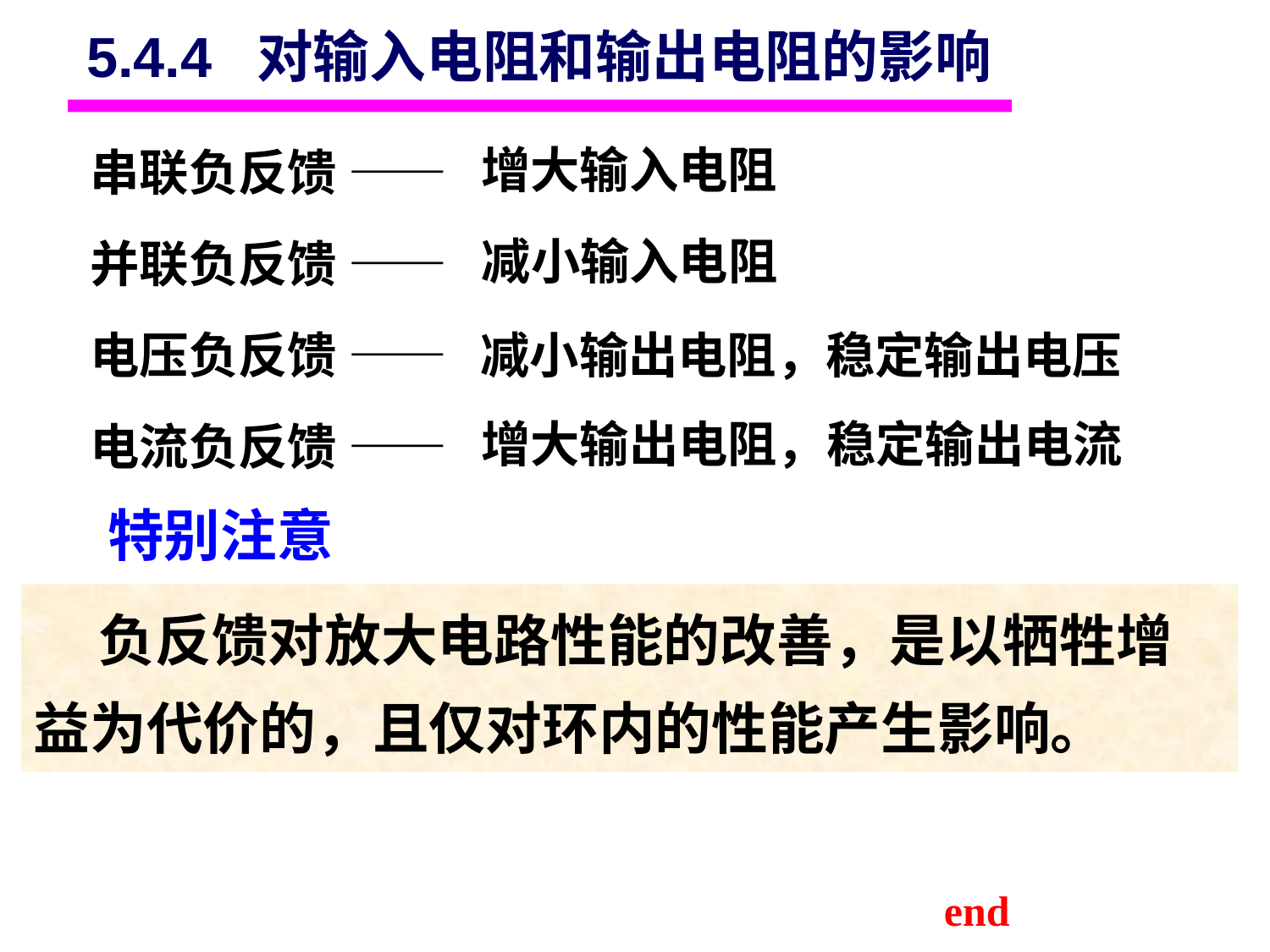

5.4.4  对输入电阻和输出电阻的影响

增大输入电阻
串联负反馈 ——
减小输入电阻
并联负反馈 ——
电压负反馈 ——
减小输出电阻，稳定输出电压
增大输出电阻，稳定输出电流
电流负反馈 ——
特别注意
    负反馈对放大电路性能的改善，是以牺牲增益为代价的，且仅对环内的性能产生影响。
end